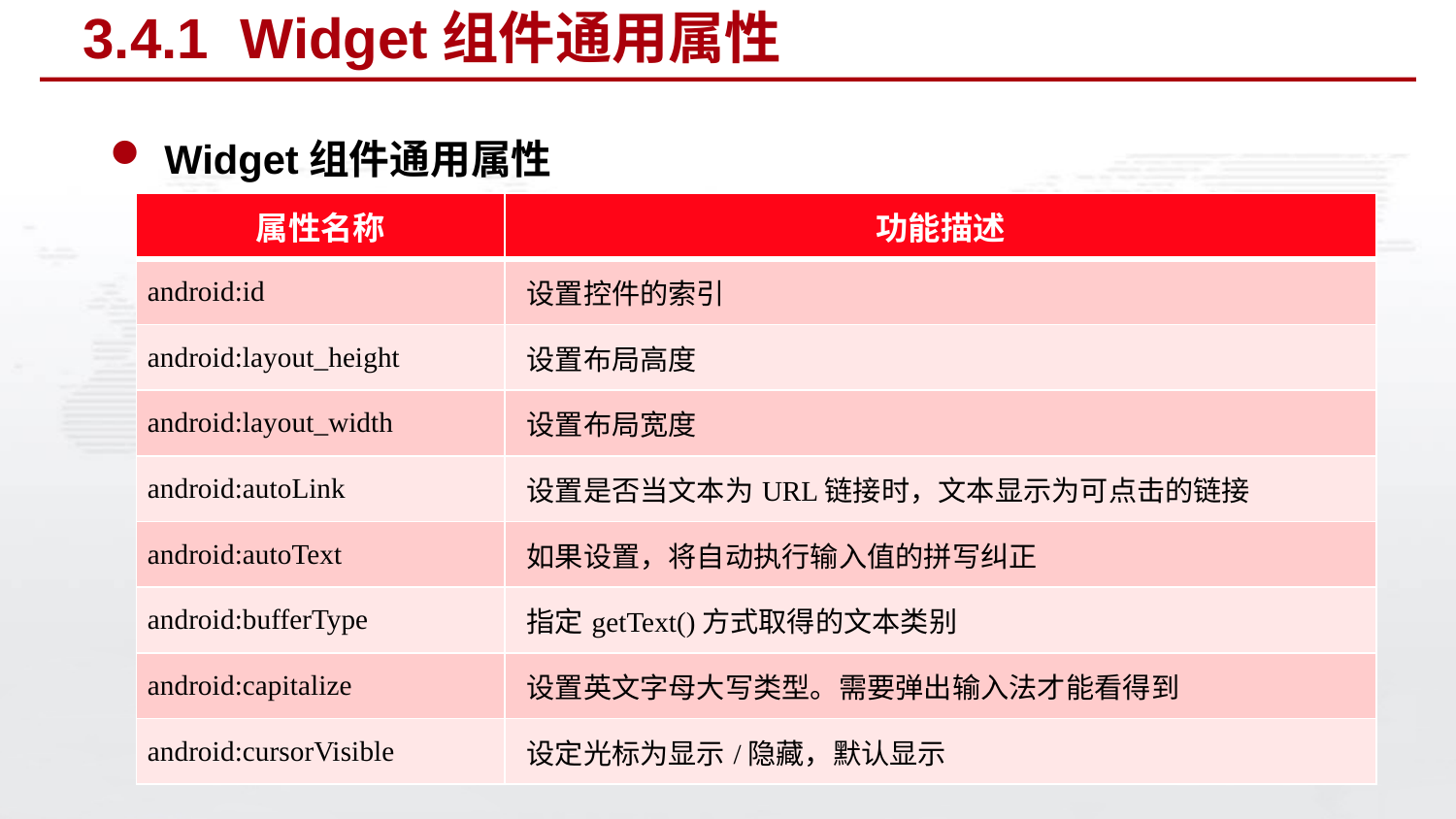

# 3.4.1  Widget组件通用属性
Widget组件通用属性
| 属性名称 | 功能描述 |
| --- | --- |
| android:id | 设置控件的索引 |
| android:layout\_height | 设置布局高度 |
| android:layout\_width | 设置布局宽度 |
| android:autoLink | 设置是否当文本为URL链接时，文本显示为可点击的链接 |
| android:autoText | 如果设置，将自动执行输入值的拼写纠正 |
| android:bufferType | 指定getText()方式取得的文本类别 |
| android:capitalize | 设置英文字母大写类型。需要弹出输入法才能看得到 |
| android:cursorVisible | 设定光标为显示/隐藏，默认显示 |